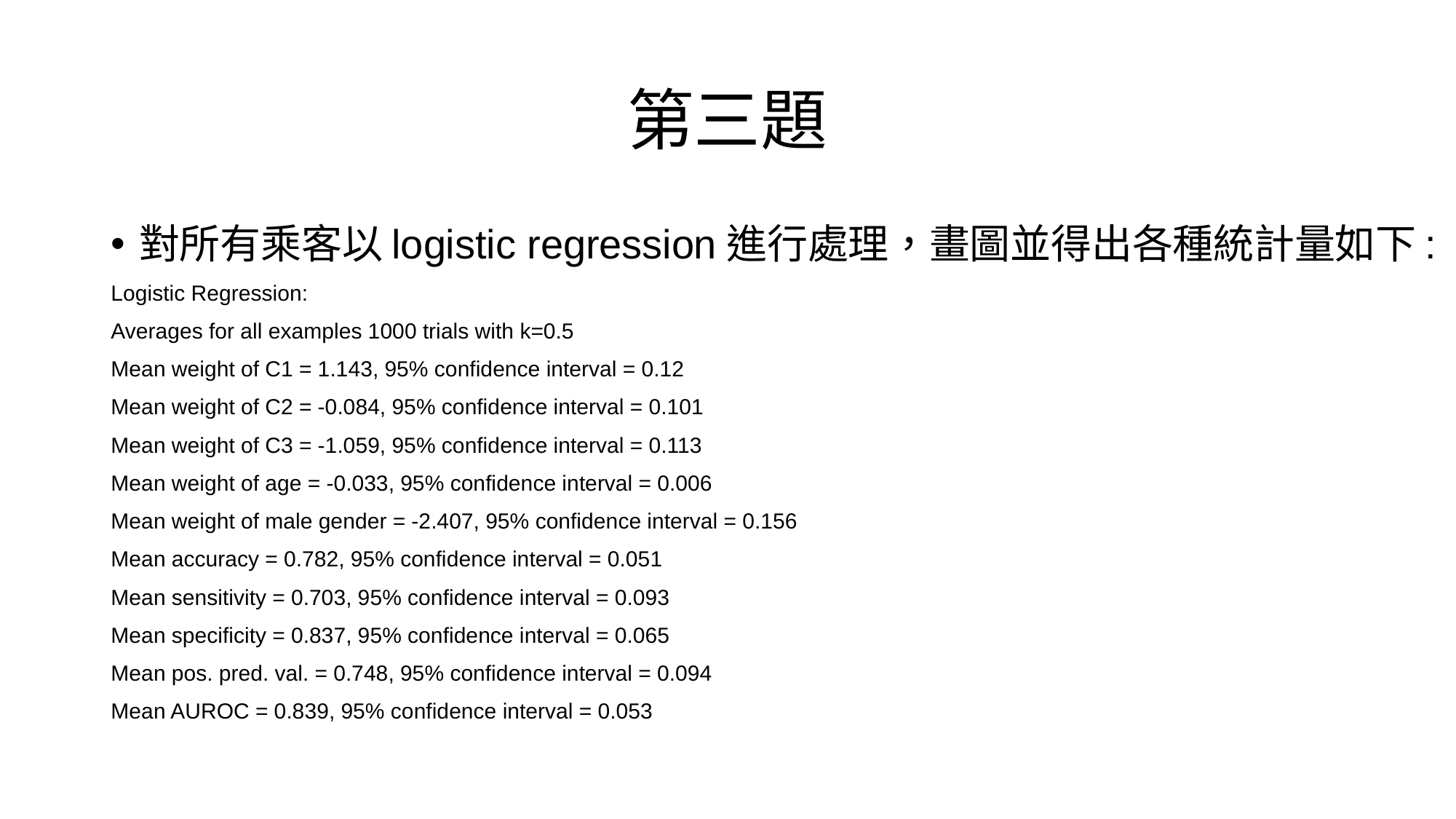

# 第三題
對所有乘客以logistic regression進行處理，畫圖並得出各種統計量如下:
Logistic Regression:
Averages for all examples 1000 trials with k=0.5
Mean weight of C1 = 1.143, 95% confidence interval = 0.12
Mean weight of C2 = -0.084, 95% confidence interval = 0.101
Mean weight of C3 = -1.059, 95% confidence interval = 0.113
Mean weight of age = -0.033, 95% confidence interval = 0.006
Mean weight of male gender = -2.407, 95% confidence interval = 0.156
Mean accuracy = 0.782, 95% confidence interval = 0.051
Mean sensitivity = 0.703, 95% confidence interval = 0.093
Mean specificity = 0.837, 95% confidence interval = 0.065
Mean pos. pred. val. = 0.748, 95% confidence interval = 0.094
Mean AUROC = 0.839, 95% confidence interval = 0.053